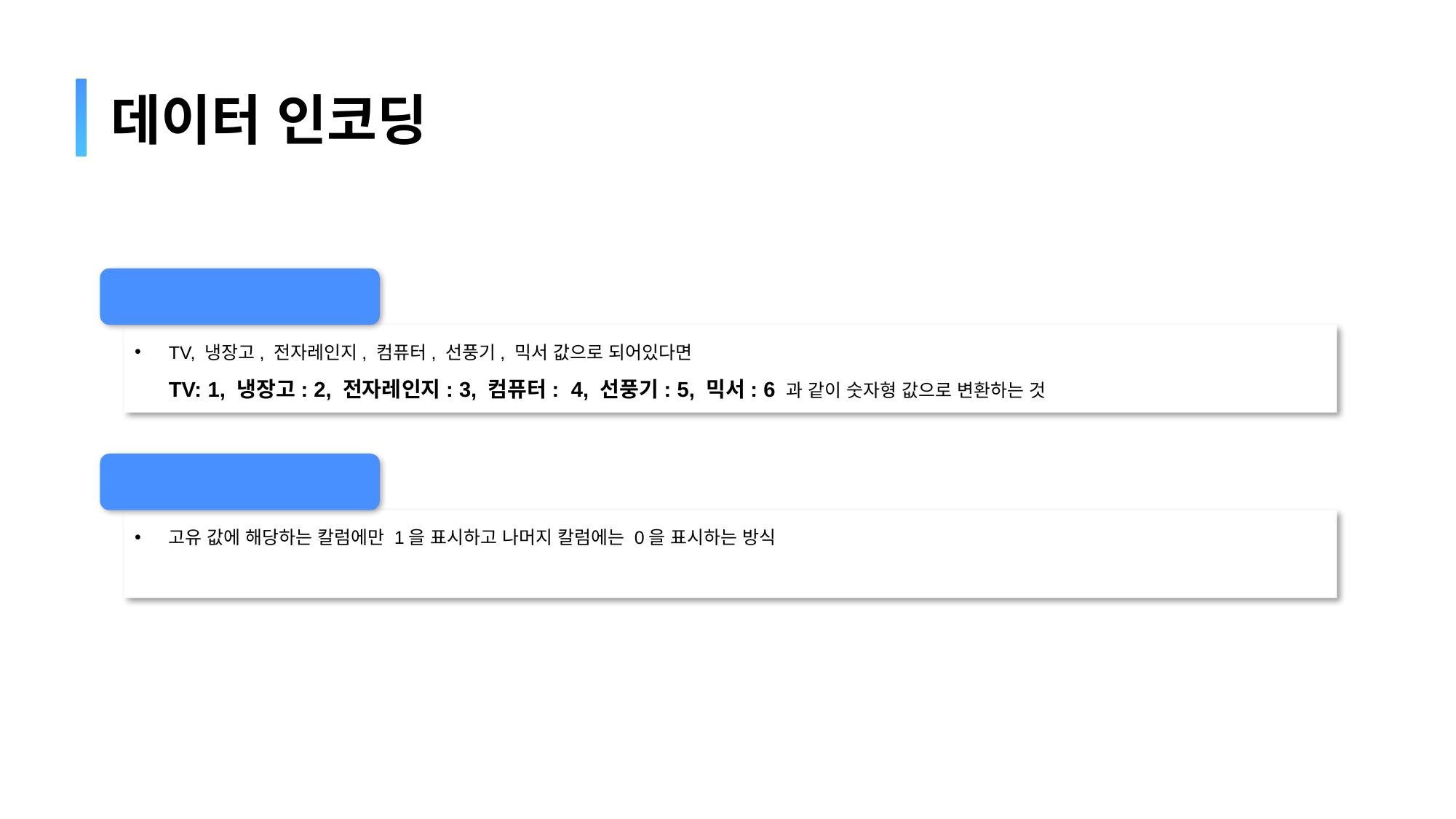

# 데이터 인코딩

레이블 인코딩
TV, 냉장고, 전자레인지, 컴퓨터, 선풍기, 믹서 값으로 되어있다면
TV: 1, 냉장고: 2, 전자레인지: 3, 컴퓨터:  4, 선풍기: 5, 믹서: 6 과 같이 숫자형 값으로 변환하는 것
원-핫 인코딩
고유 값에 해당하는 칼럼에만 1을 표시하고 나머지 칼럼에는 0을 표시하는 방식